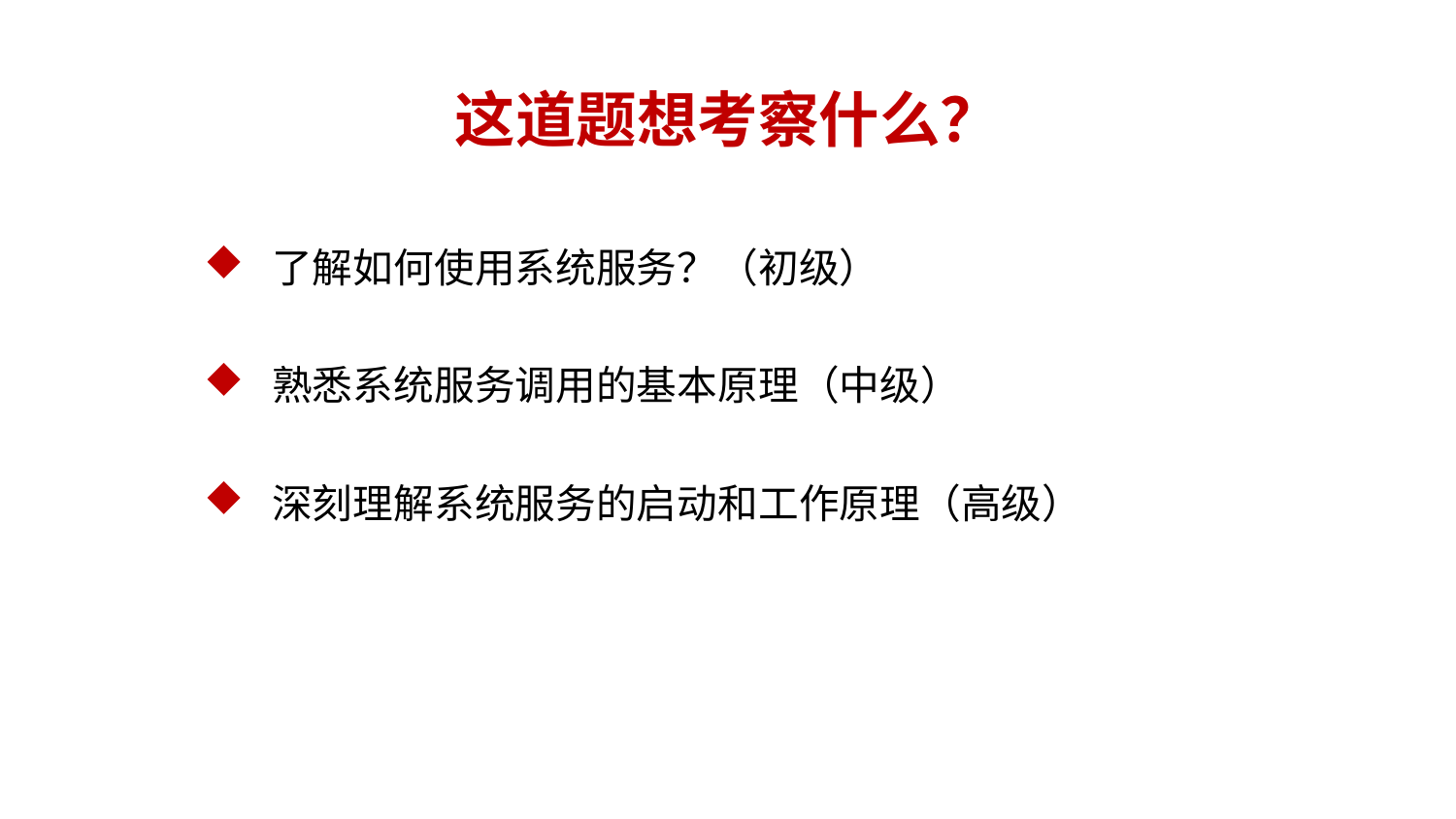

# 这道题想考察什么？
  了解如何使用系统服务？（初级）

  熟悉系统服务调用的基本原理（中级）

  深刻理解系统服务的启动和工作原理（高级）